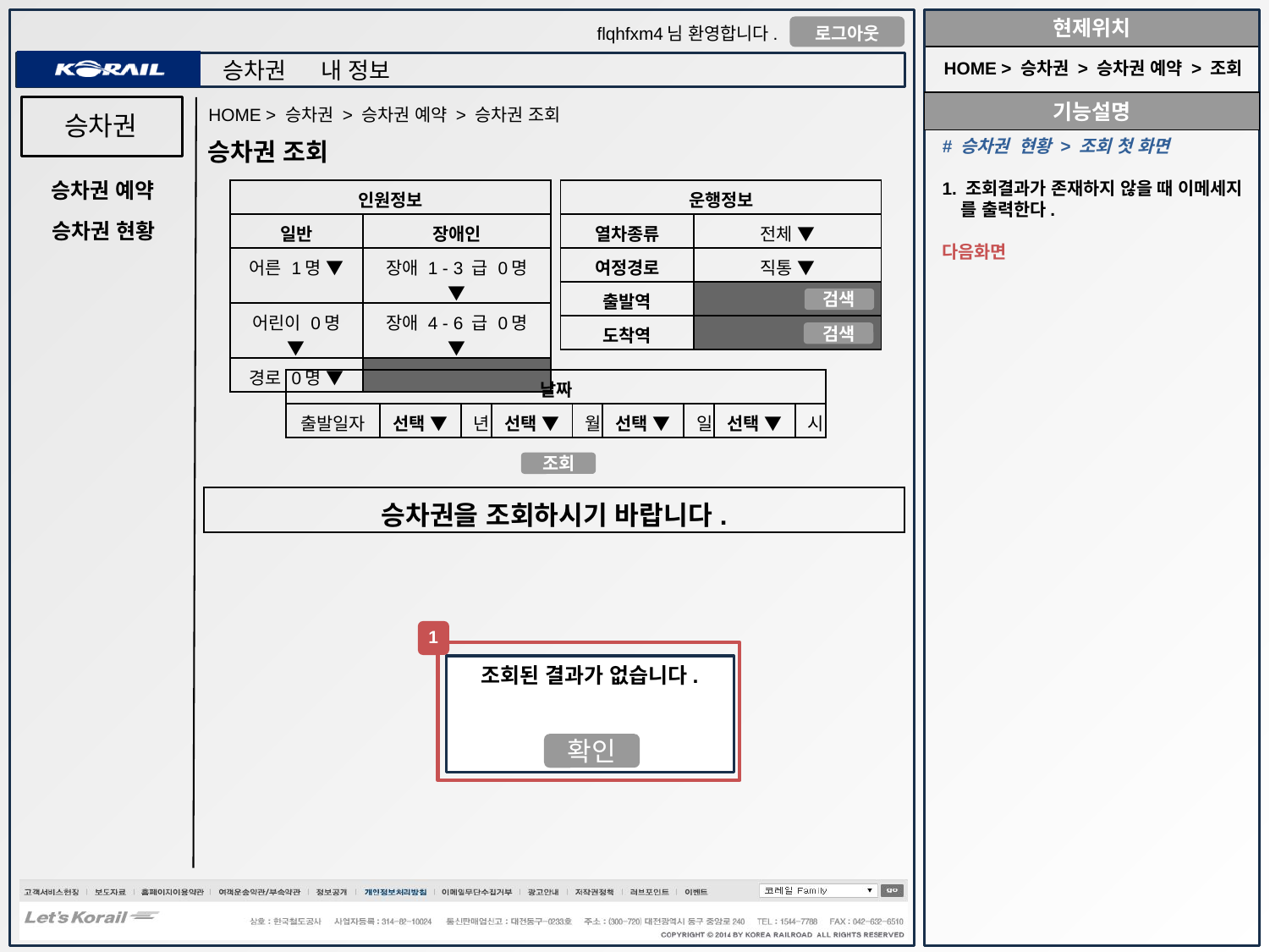

HOME > 승차권 > 승차권 예약 > 조회
HOME > 승차권 > 승차권 예약 > 승차권 조회
승차권
# 승차권  현황 > 조회 첫 화면

1. 조회결과가 존재하지 않을 때 이메세지
   를 출력한다.

다음화면
승차권 조회
승차권 예약
| 인원정보 |  |
| --- | --- |
| 일반 | 장애인 |
| 어른 1명 ▼ | 장애 1 - 3 급 0명 ▼ |
| 어린이 0명 ▼ | 장애 4 - 6 급 0명 ▼ |
| 경로 0명 ▼ |  |
| 운행정보 |  |
| --- | --- |
| 열차종류 | 전체 ▼ |
| 여정경로 | 직통 ▼ |
| 출발역 |  |
| 도착역 |  |
승차권 현황
검색
검색
| 날짜 |  |  |  |  |  |  |  |  |
| --- | --- | --- | --- | --- | --- | --- | --- | --- |
| 출발일자 | 선택 ▼ | 년 | 선택 ▼ | 월 | 선택 ▼ | 일 | 선택 ▼ | 시 |
조회
| 승차권을 조회하시기 바랍니다. |
| --- |
1

조회된 결과가 없습니다.
확인